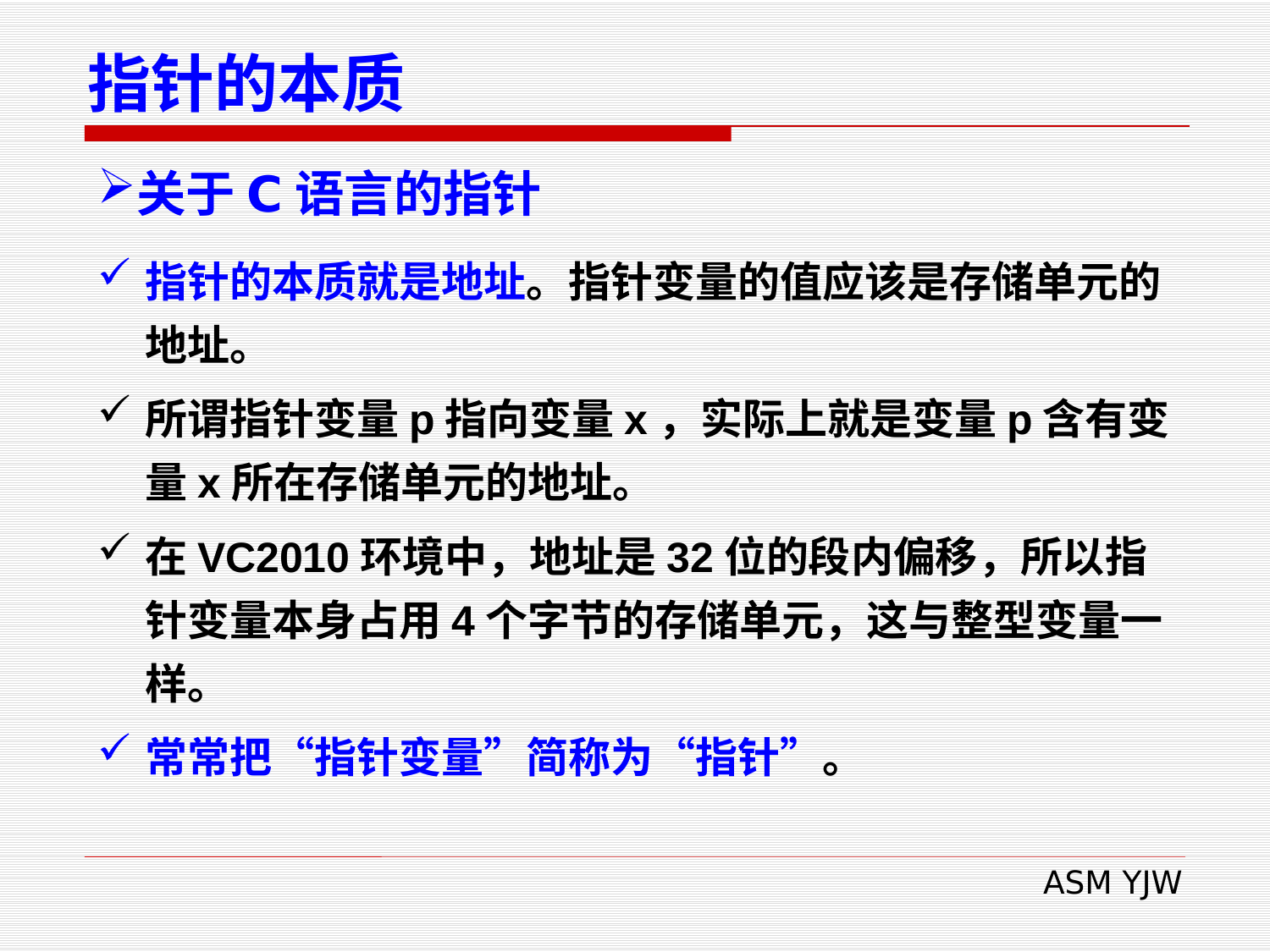

# 指针的本质
关于C语言的指针
指针的本质就是地址。指针变量的值应该是存储单元的地址。
所谓指针变量p指向变量x，实际上就是变量p含有变量x所在存储单元的地址。
在VC2010环境中，地址是32位的段内偏移，所以指针变量本身占用4个字节的存储单元，这与整型变量一样。
常常把“指针变量”简称为“指针”。